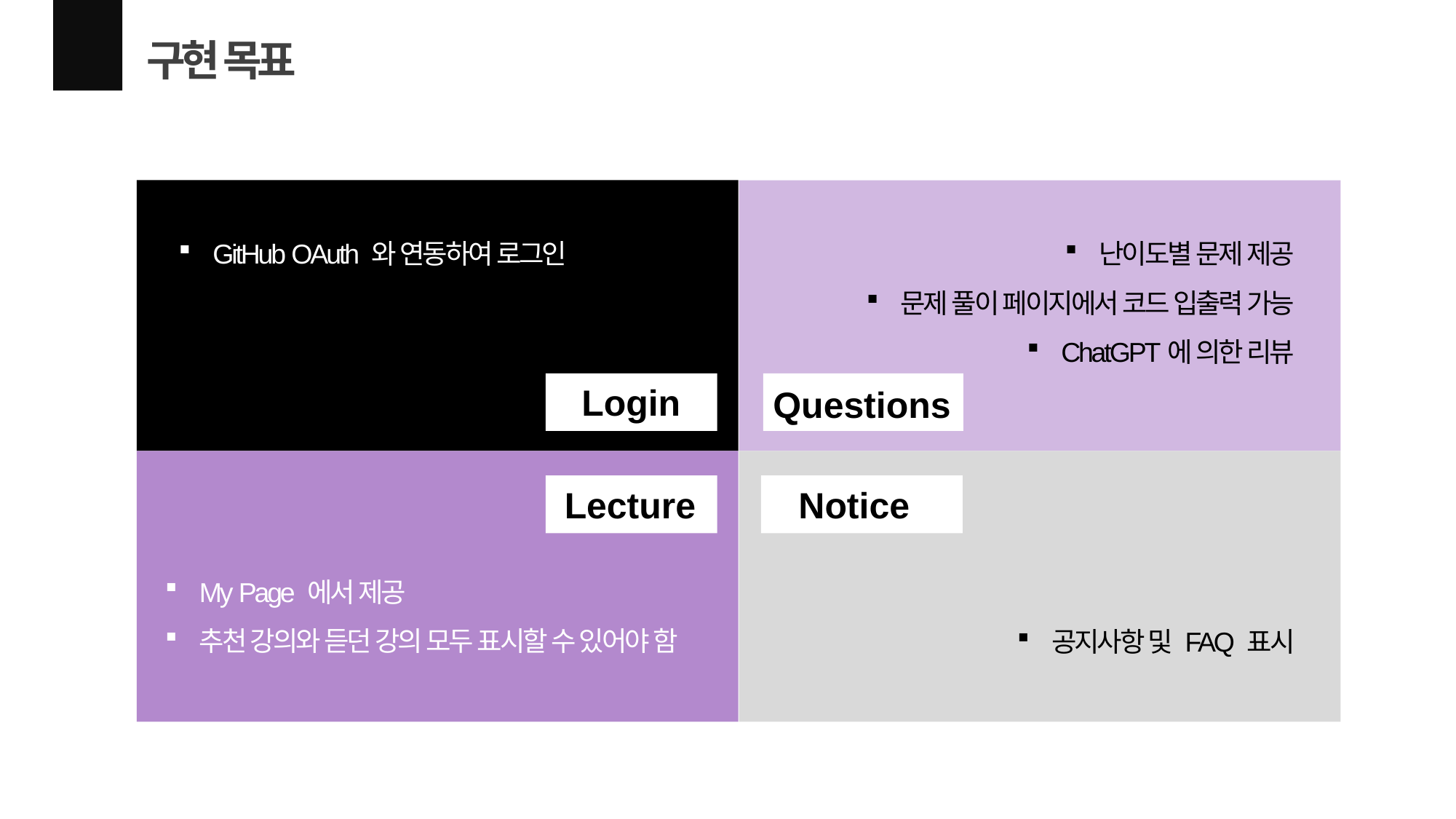

구현 목표

GitHub OAuth 와 연동하여 로그인
난이도별 문제 제공
문제 풀이 페이지에서 코드 입출력 가능
ChatGPT에 의한 리뷰

Login

Questions

Lecture

Notice
My Page 에서 제공
추천 강의와 듣던 강의 모두 표시할 수 있어야 함
공지사항 및 FAQ 표시